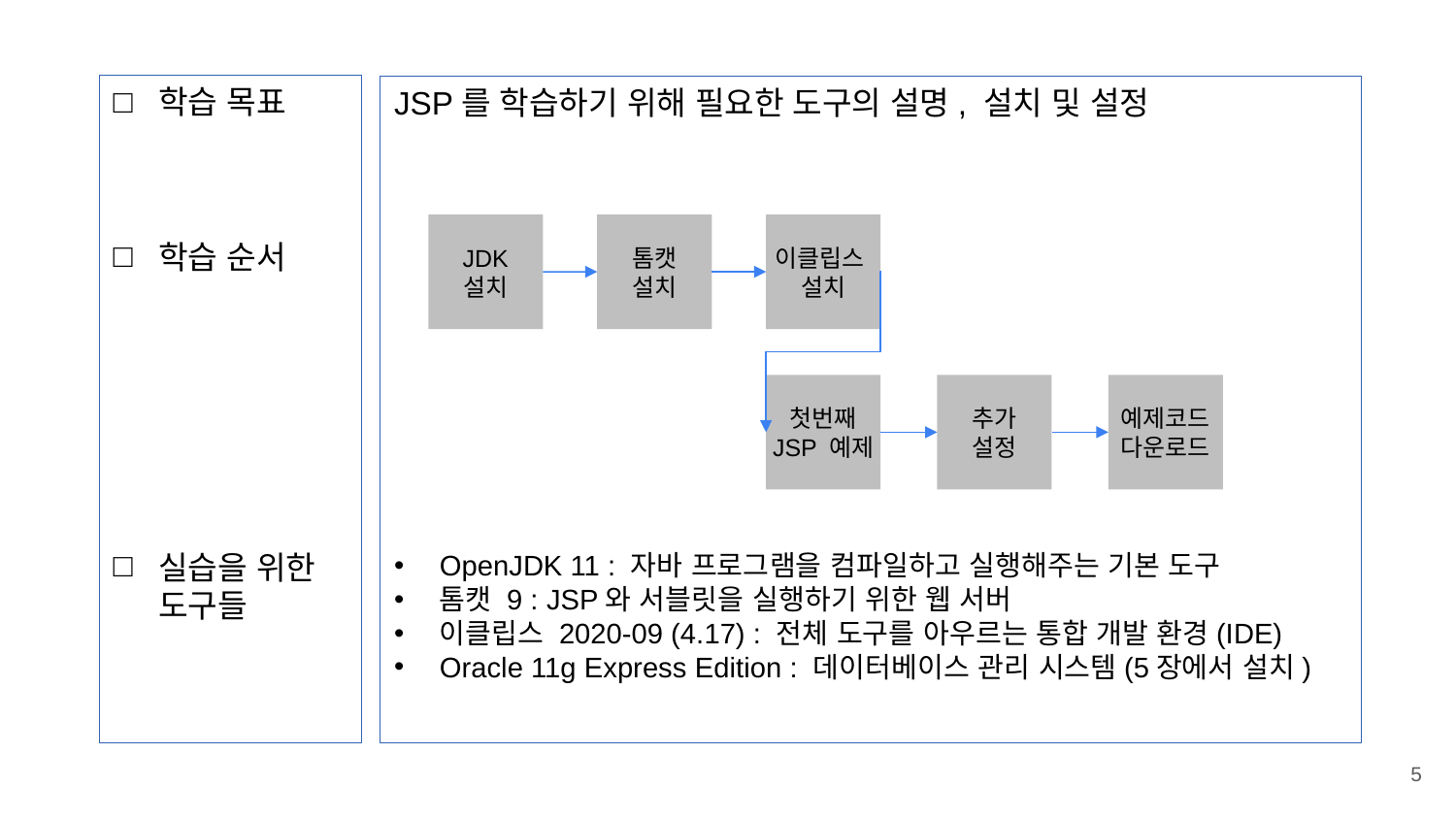

학습 목표

학습 순서

실습을 위한
도구들
JSP를 학습하기 위해 필요한 도구의 설명, 설치 및 설정

OpenJDK 11 : 자바 프로그램을 컴파일하고 실행해주는 기본 도구
톰캣 9 : JSP와 서블릿을 실행하기 위한 웹 서버
이클립스 2020-09 (4.17) : 전체 도구를 아우르는 통합 개발 환경(IDE)
Oracle 11g Express Edition : 데이터베이스 관리 시스템(5장에서 설치)
JDK 설치
톰캣 설치
이클립스
설치
첫번째
JSP 예제
추가
설정
예제코드
다운로드
5